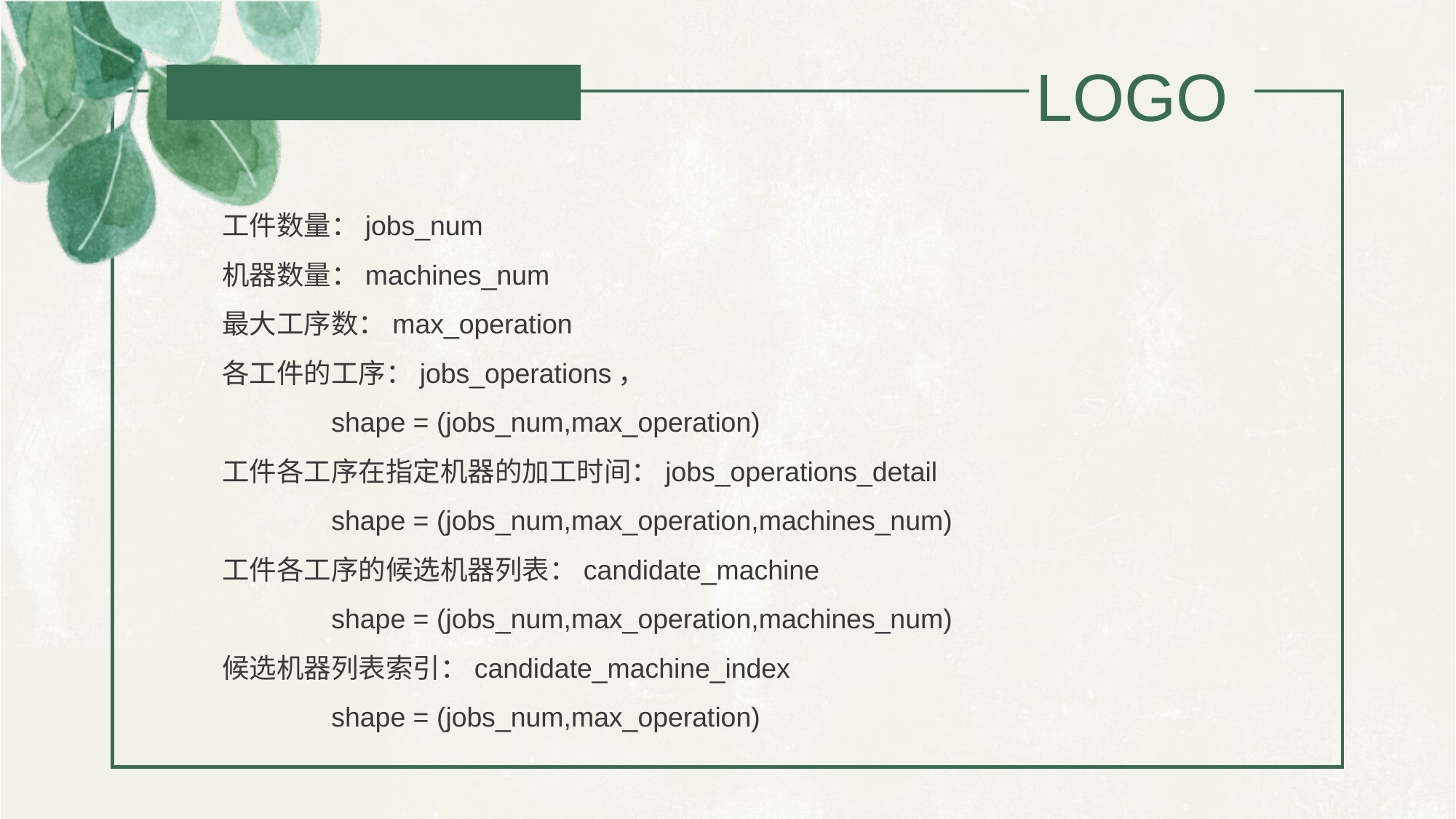

工件数量：jobs_num
机器数量：machines_num
最大工序数：max_operation
各工件的工序：jobs_operations，
	shape = (jobs_num,max_operation)
工件各工序在指定机器的加工时间：jobs_operations_detail
	shape = (jobs_num,max_operation,machines_num)
工件各工序的候选机器列表：candidate_machine
	shape = (jobs_num,max_operation,machines_num)
候选机器列表索引：candidate_machine_index
	shape = (jobs_num,max_operation)